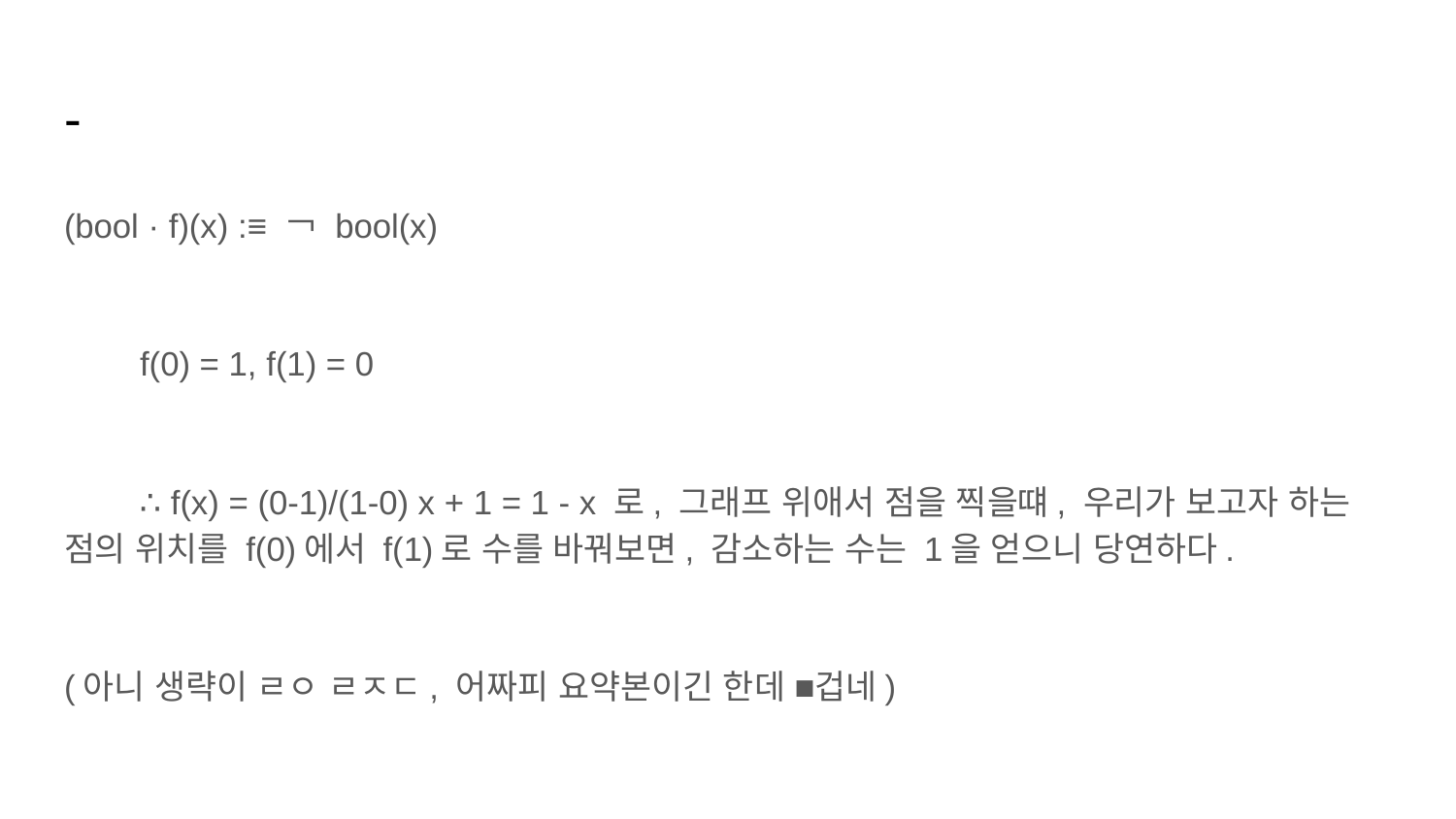

# -
(bool · f)(x) :≡ ￢ bool(x)

        f(0) = 1, f(1) = 0

        ∴ f(x) = (0-1)/(1-0) x + 1 = 1 - x 로, 그래프 위애서 점을 찍을떄, 우리가 보고자 하는 점의 위치를 f(0)에서 f(1)로 수를 바꿔보면, 감소하는 수는 1을 얻으니 당연하다.

(아니 생략이 ㄹㅇ ㄹㅈㄷ, 어짜피 요약본이긴 한데 ■겁네)